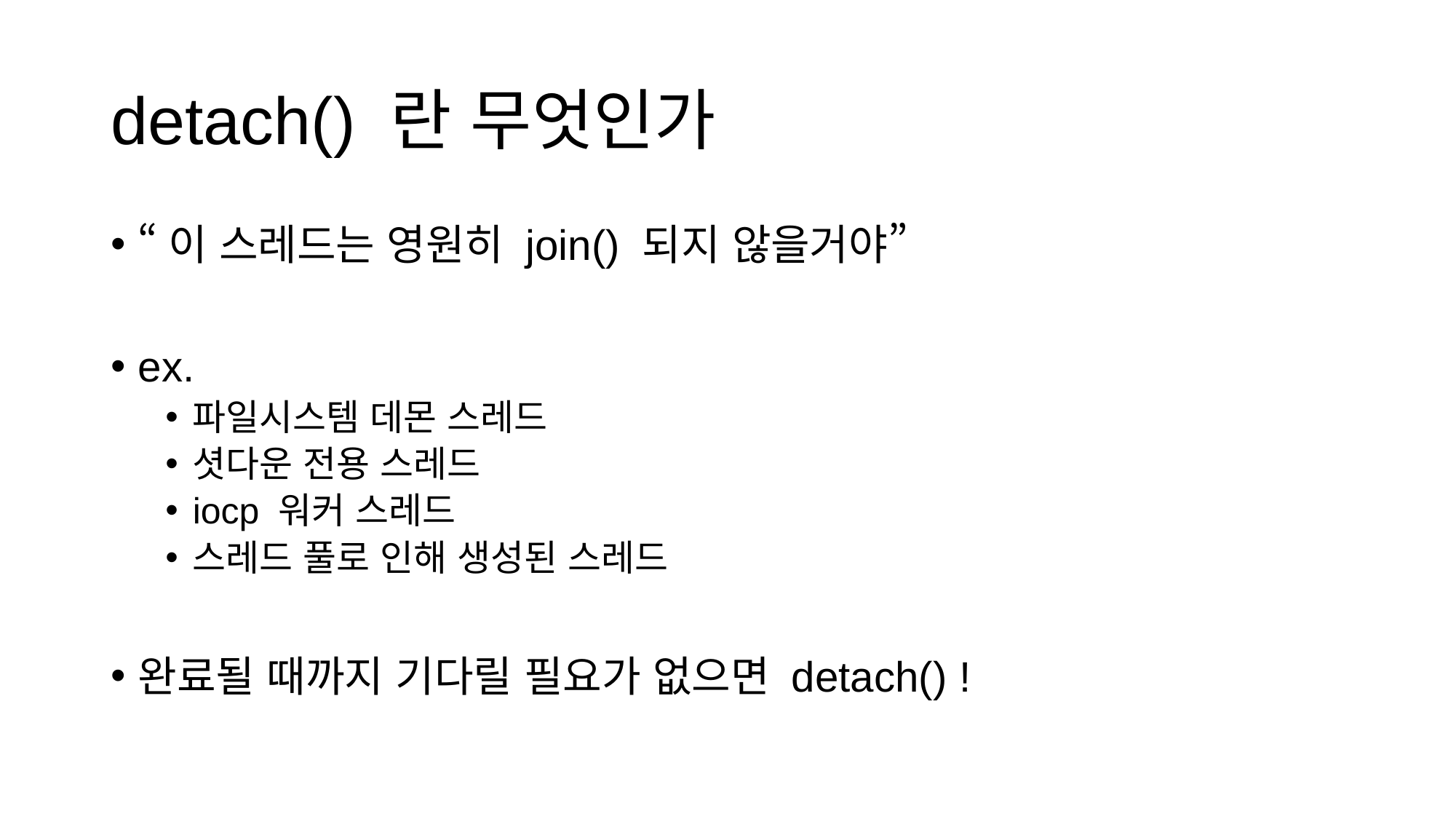

# detach() 란 무엇인가
“이 스레드는 영원히 join() 되지 않을거야”

ex.
파일시스템 데몬 스레드
셧다운 전용 스레드
iocp 워커 스레드
스레드 풀로 인해 생성된 스레드

완료될 때까지 기다릴 필요가 없으면 detach() !